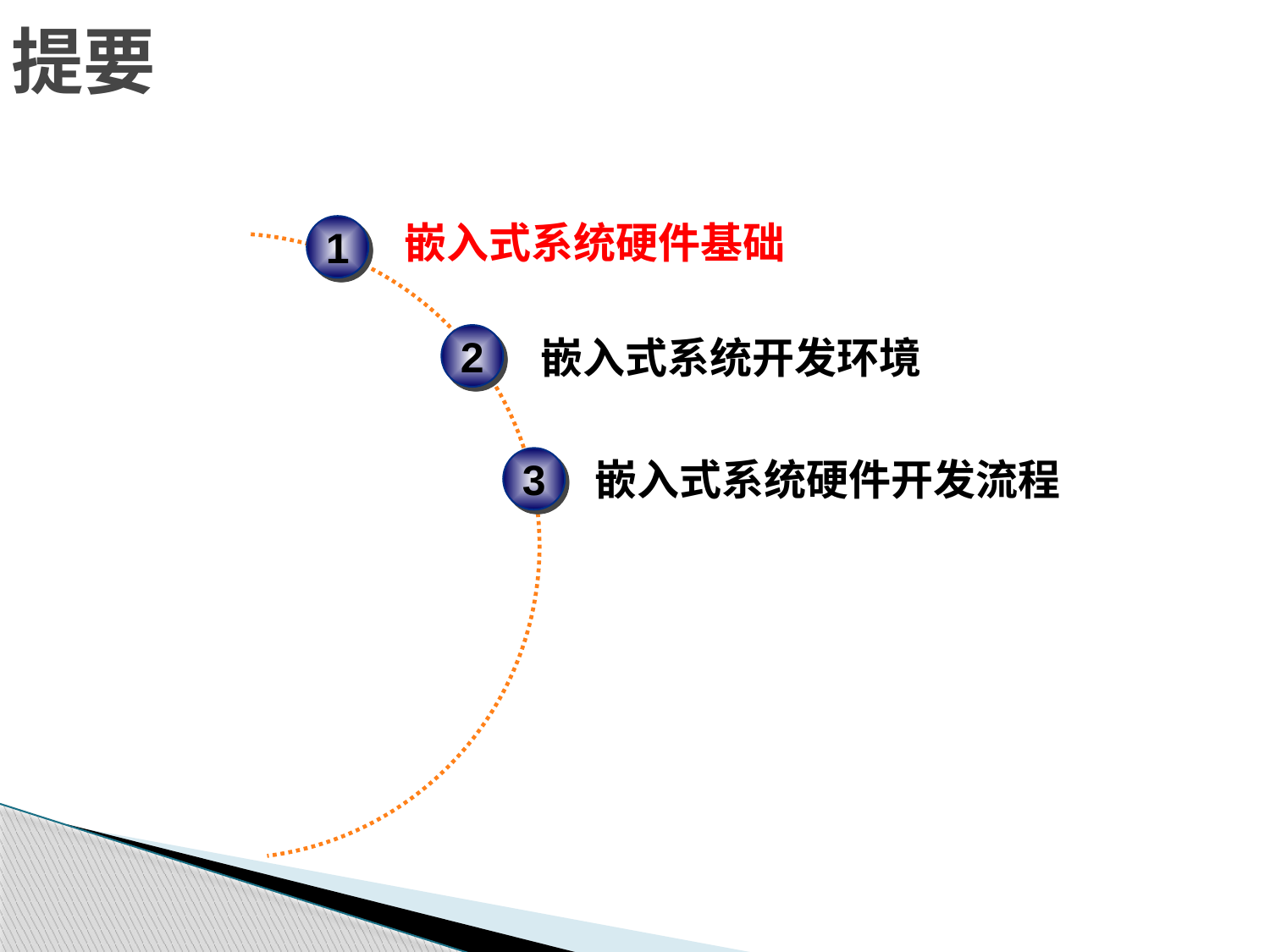

提要

1
嵌入式系统硬件基础

2
嵌入式系统开发环境
3
嵌入式系统硬件开发流程